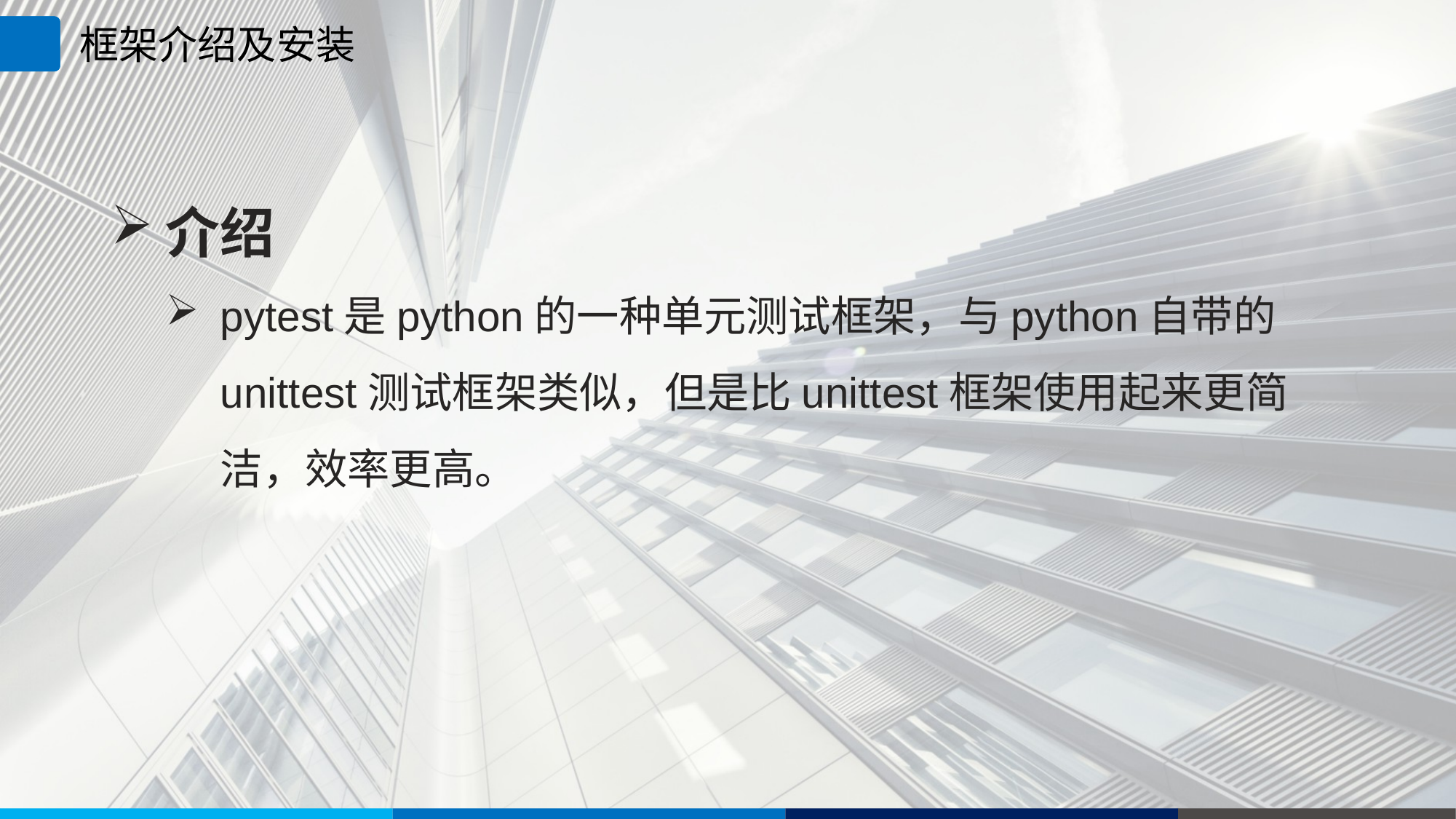

框架介绍及安装

介绍
pytest是python的一种单元测试框架，与python自带的unittest测试框架类似，但是比unittest框架使用起来更简洁，效率更高。